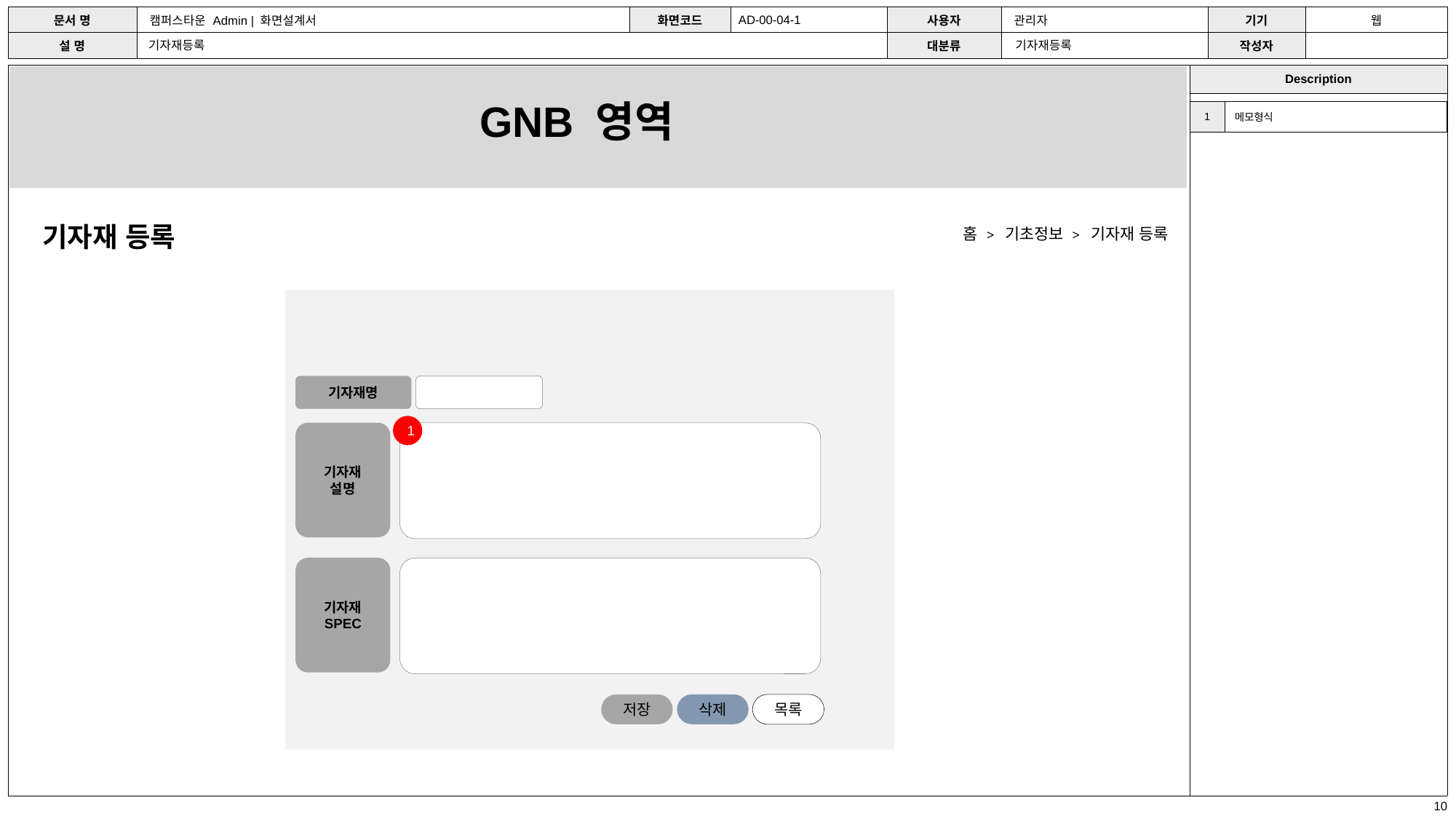

AD-00-04-1
기자재등록
기자재등록

GNB 영역
| 1 | 메모형식 |
| --- | --- |
기자재 등록
홈 >  기초정보 >  기자재 등록

기자재명

1
기자재 설명

기자재 SPEC

삭제
저장
목록